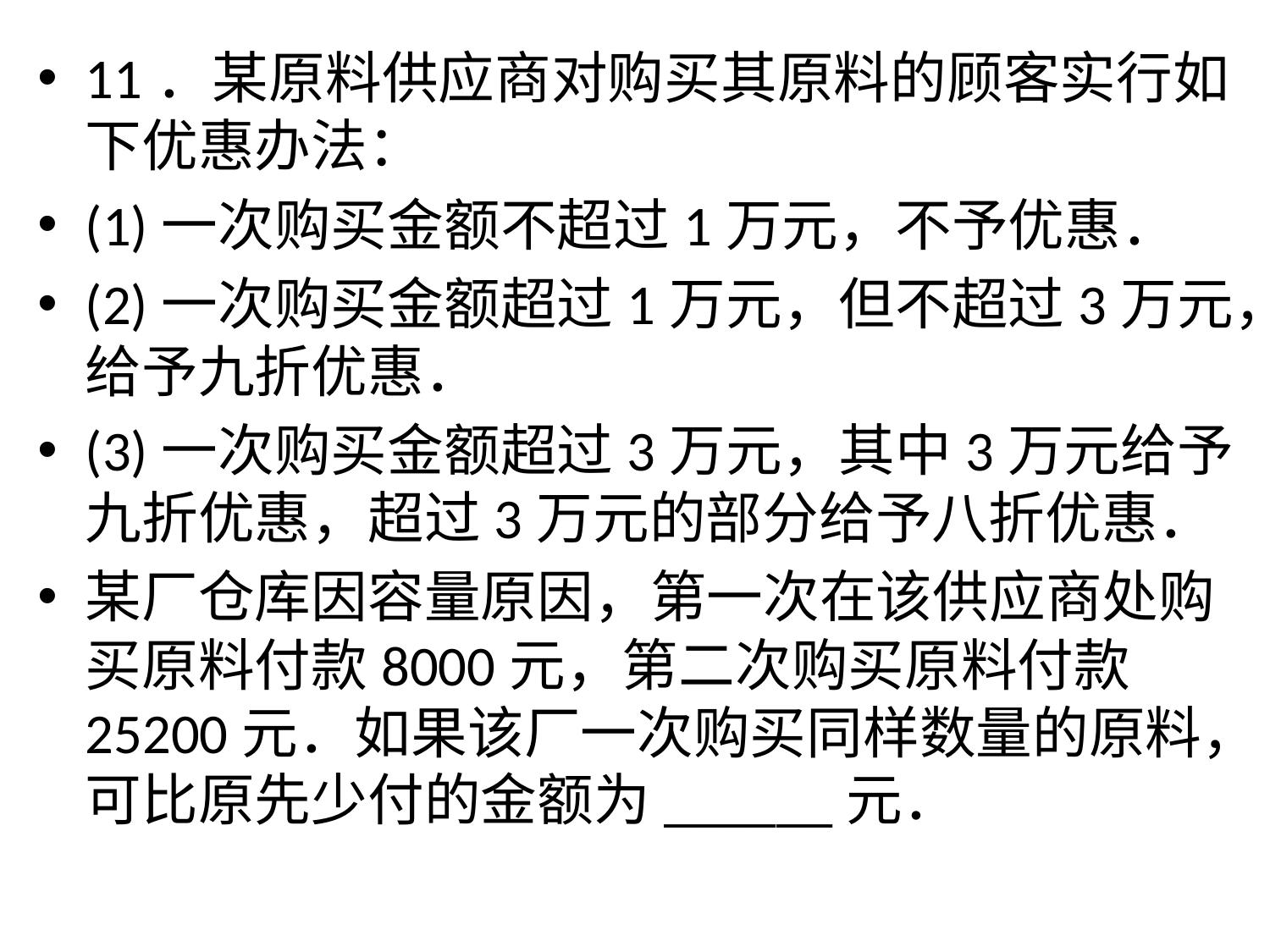

11．某原料供应商对购买其原料的顾客实行如下优惠办法：
(1)一次购买金额不超过1万元，不予优惠．
(2)一次购买金额超过1万元，但不超过3万元，给予九折优惠．
(3)一次购买金额超过3万元，其中3万元给予九折优惠，超过3万元的部分给予八折优惠．
某厂仓库因容量原因，第一次在该供应商处购买原料付款8000元，第二次购买原料付款25200元．如果该厂一次购买同样数量的原料，可比原先少付的金额为______元．